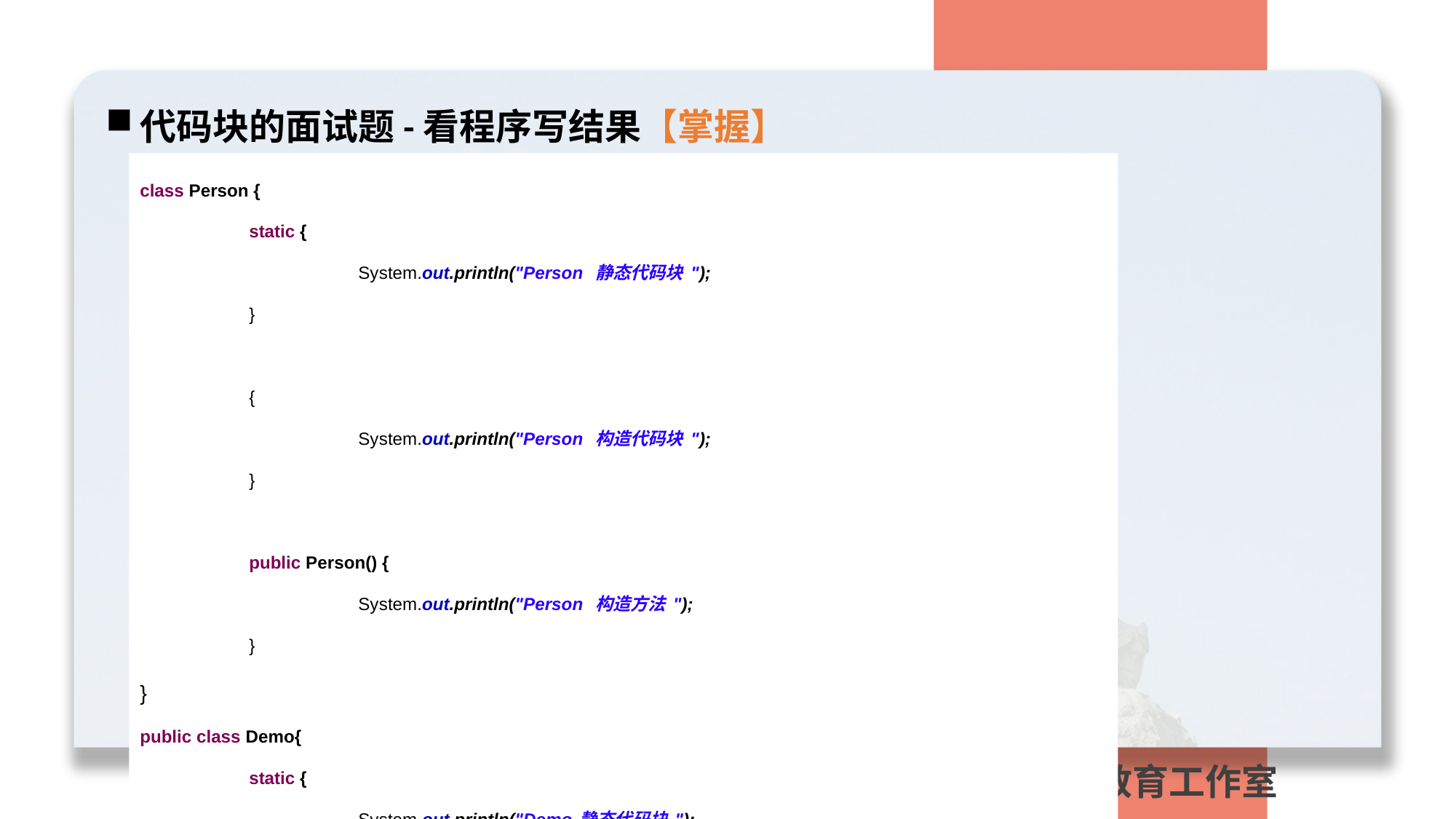

代码块的面试题-看程序写结果【掌握】
class Person {
	static {
		System.out.println("Person 静态代码块");
	}

	{
		System.out.println("Person 构造代码块");
	}

	public Person() {
		System.out.println("Person 构造方法");
	}
}
public class Demo{
	static {
		System.out.println("Demo静态代码块");
	}
 	public static void main(String[] args) {
		System.out.println("我是main方法");
		Person p1 = new Person();
		Person p2 = new Person();
	}
}